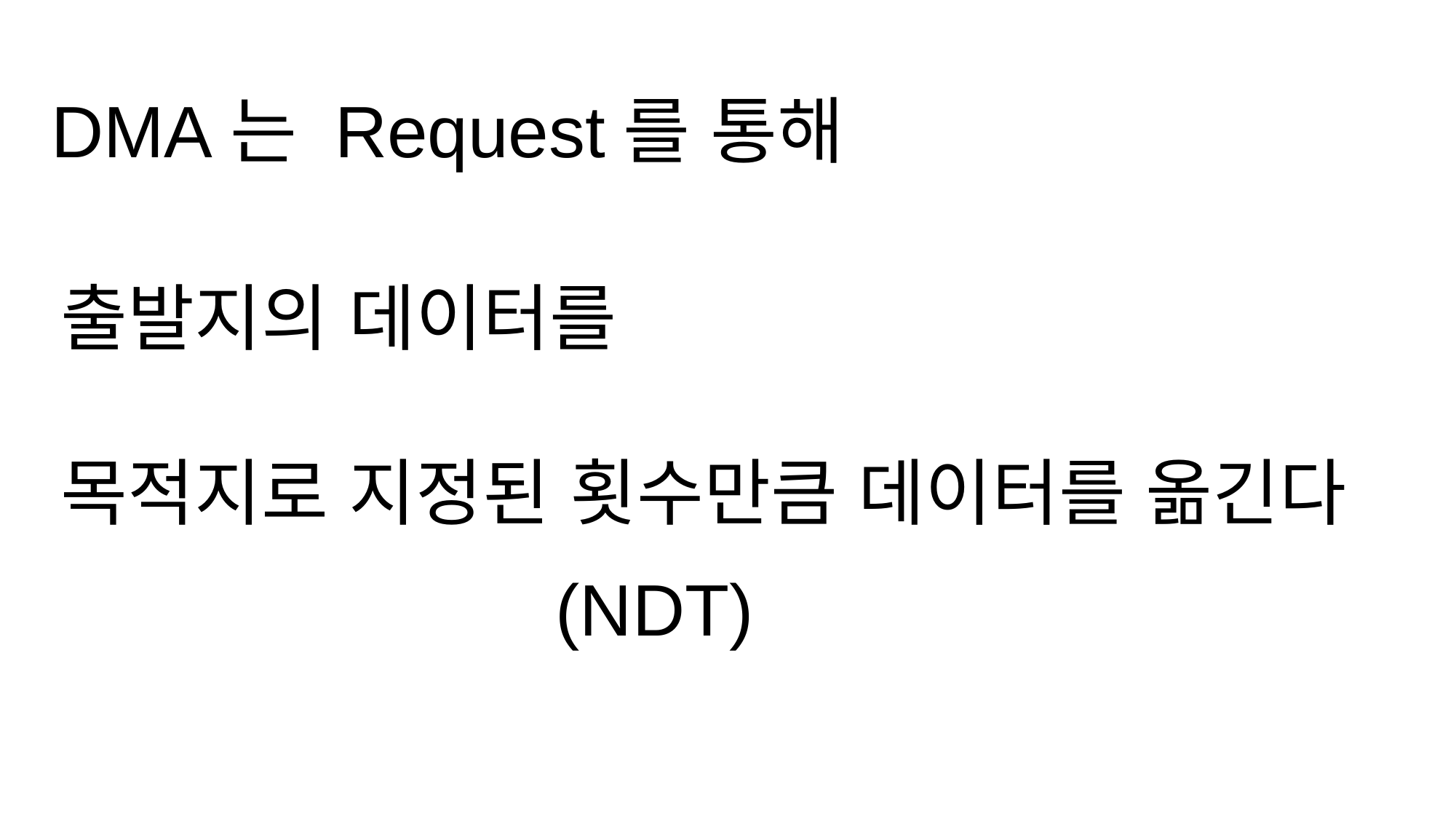

DMA는 Request를 통해

출발지의 데이터를

목적지로 지정된 횟수만큼 데이터를 옮긴다
(NDT)